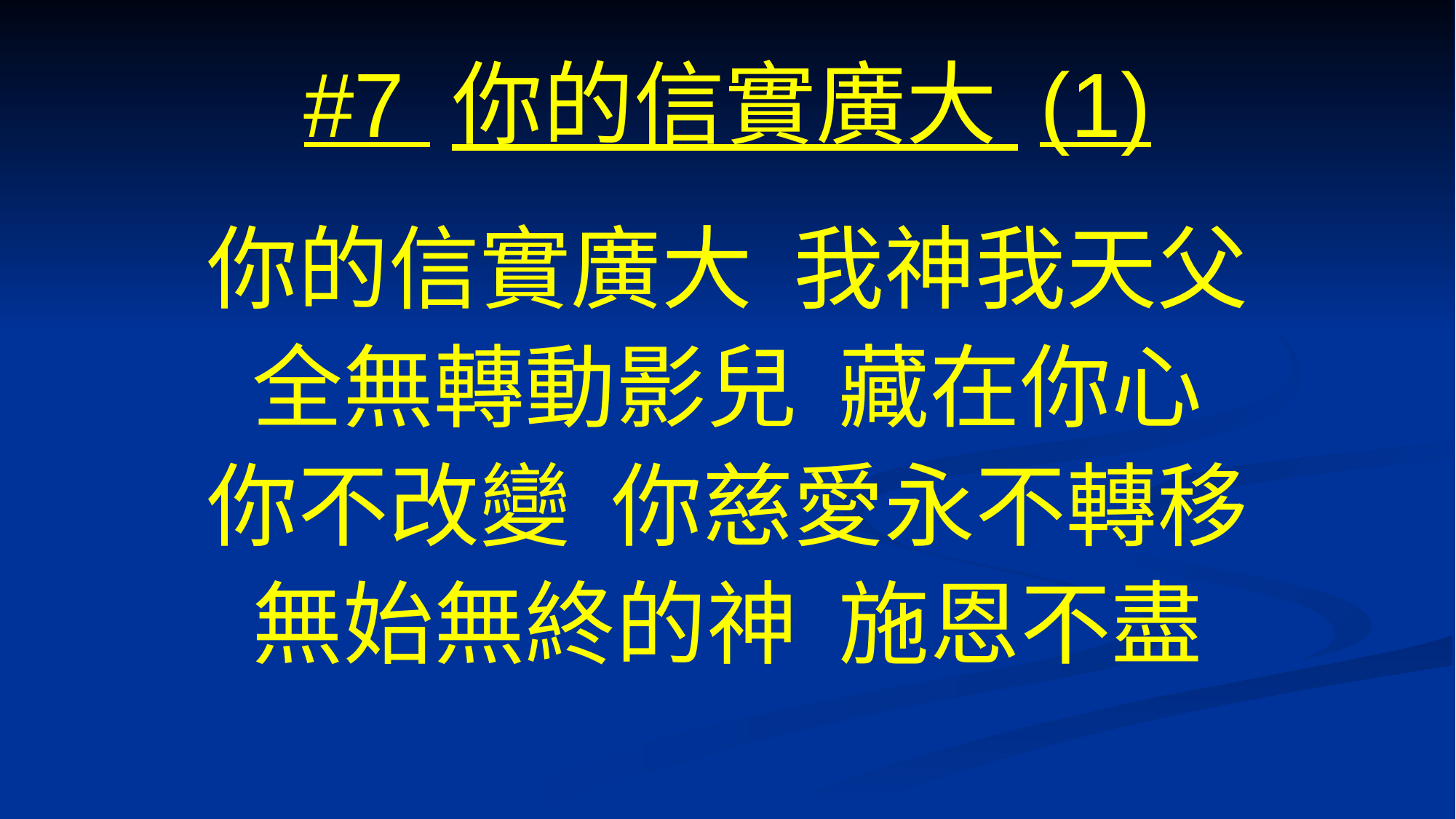

# #7 你的信實廣大 (1)
你的信實廣大  我神我天父
全無轉動影兒  藏在你心
你不改變  你慈愛永不轉移
無始無終的神  施恩不盡